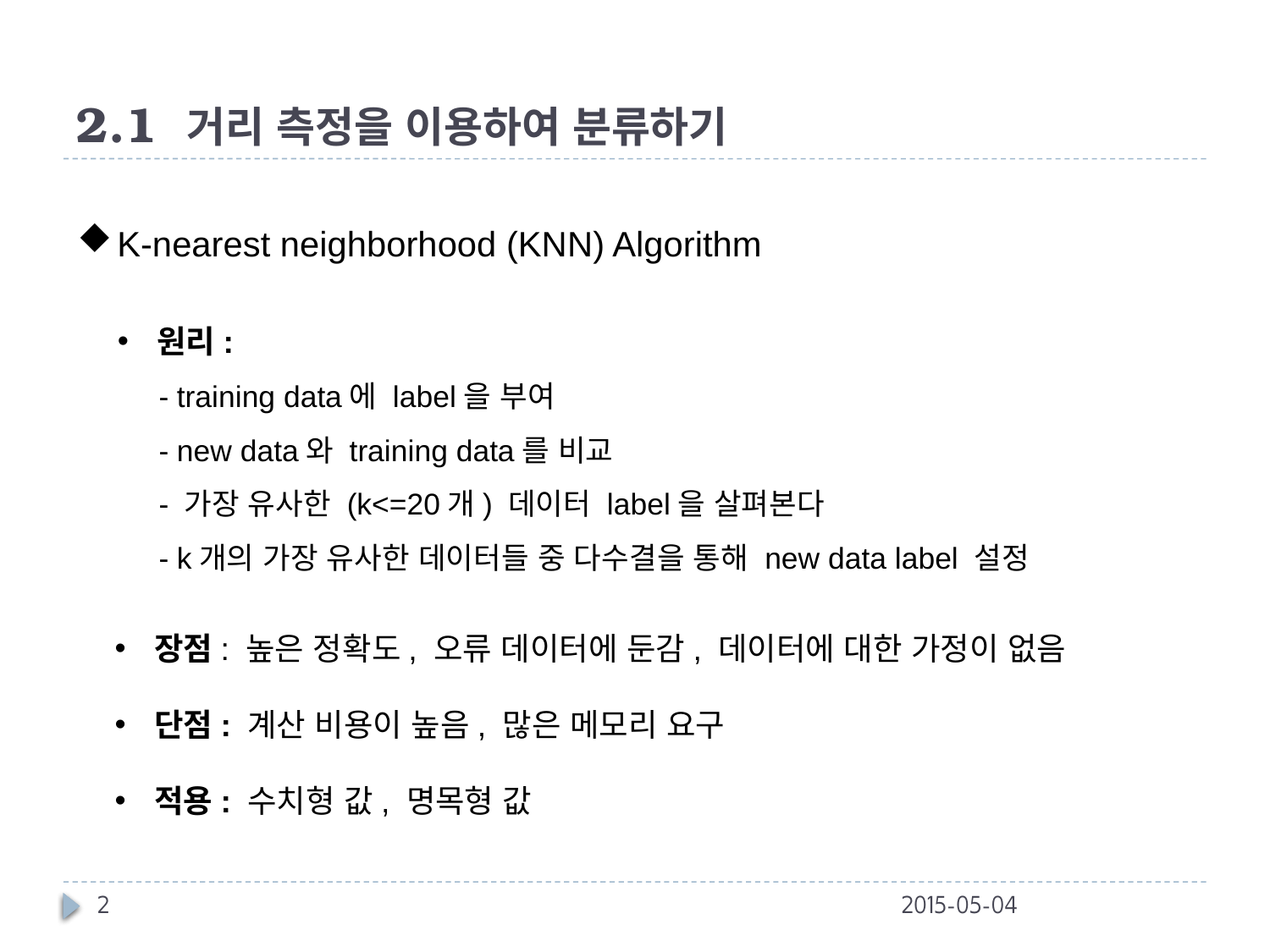

# 2.1 거리 측정을 이용하여 분류하기
K-nearest neighborhood (KNN) Algorithm
원리:
     - training data에 label을 부여
     - new data와 training data를 비교
     - 가장 유사한 (k<=20개) 데이터 label을 살펴본다
     - k개의 가장 유사한 데이터들 중 다수결을 통해 new data label 설정

장점: 높은 정확도, 오류 데이터에 둔감, 데이터에 대한 가정이 없음
단점: 계산 비용이 높음, 많은 메모리 요구
적용: 수치형 값, 명목형 값
2
2015-05-04